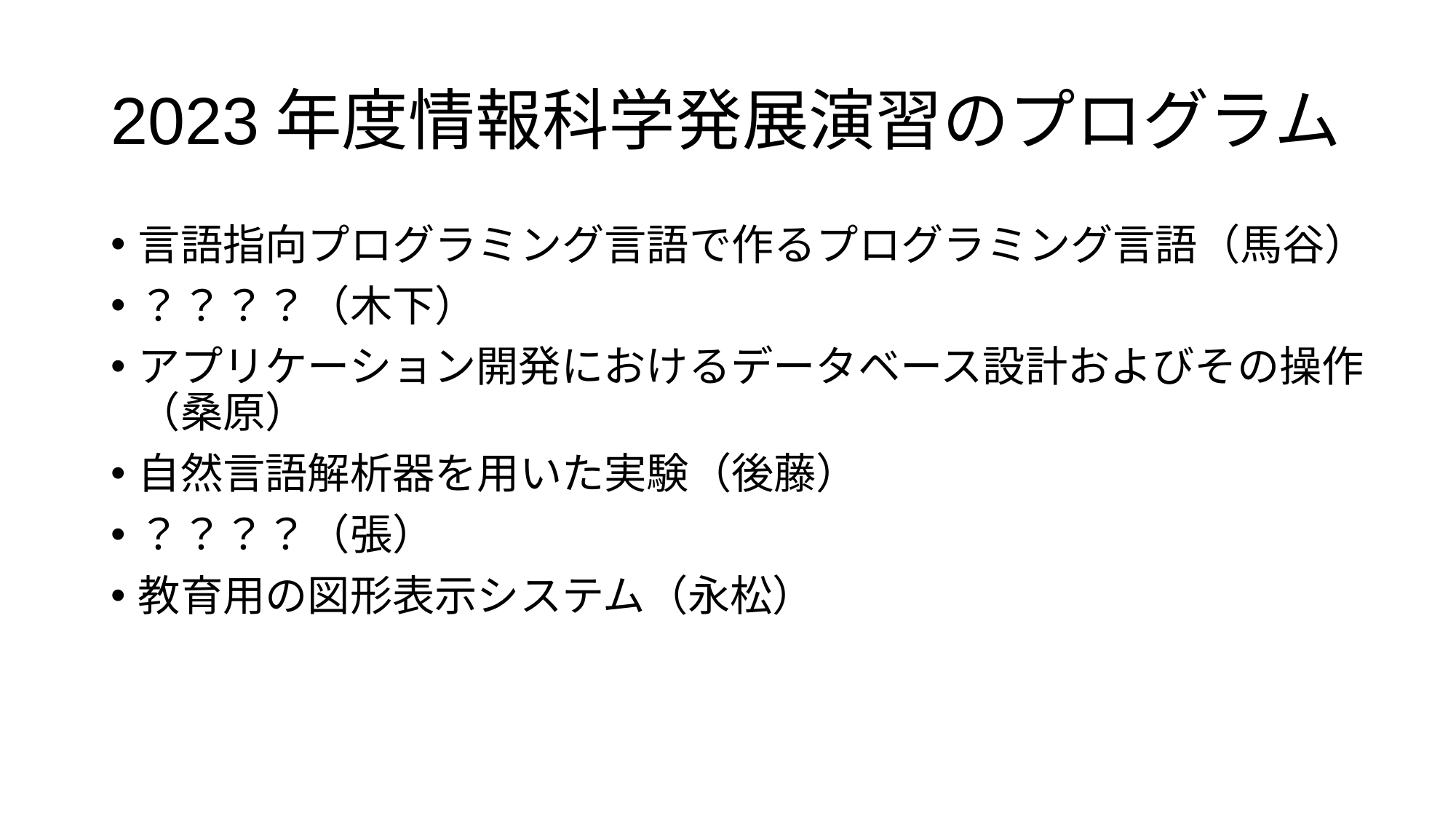

# 2023年度情報科学発展演習のプログラム
言語指向プログラミング言語で作るプログラミング言語（馬谷）
？？？？（木下）
アプリケーション開発におけるデータベース設計およびその操作（桑原）
自然言語解析器を用いた実験（後藤）
？？？？（張）
教育用の図形表示システム（永松）